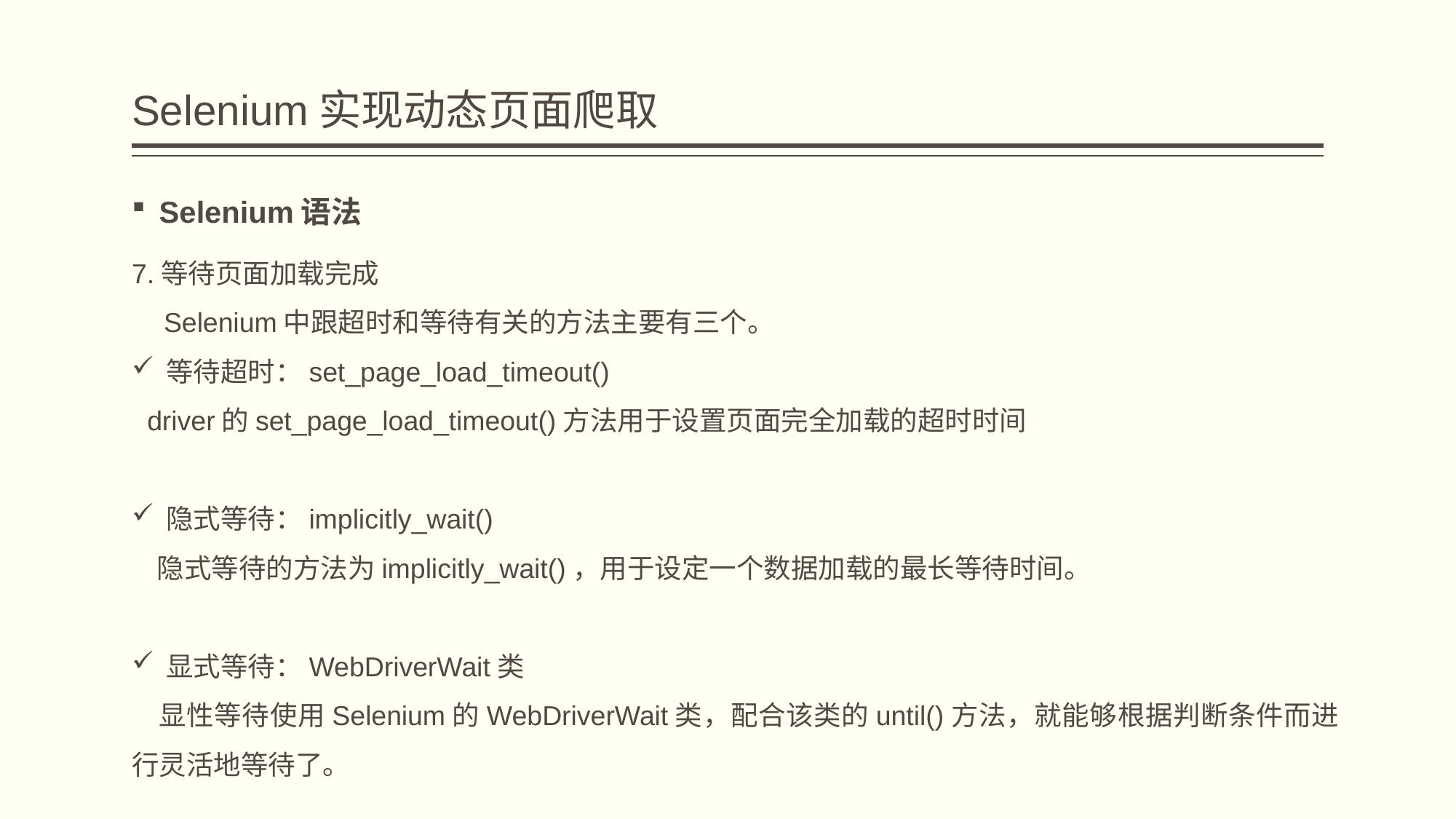

# Selenium实现动态页面爬取
Selenium语法
7.等待页面加载完成
Selenium中跟超时和等待有关的方法主要有三个。
等待超时：set_page_load_timeout()
  driver的set_page_load_timeout()方法用于设置页面完全加载的超时时间

隐式等待：implicitly_wait()
   隐式等待的方法为implicitly_wait()，用于设定一个数据加载的最长等待时间。

显式等待：WebDriverWait类
   显性等待使用Selenium的WebDriverWait类，配合该类的until()方法，就能够根据判断条件而进行灵活地等待了。